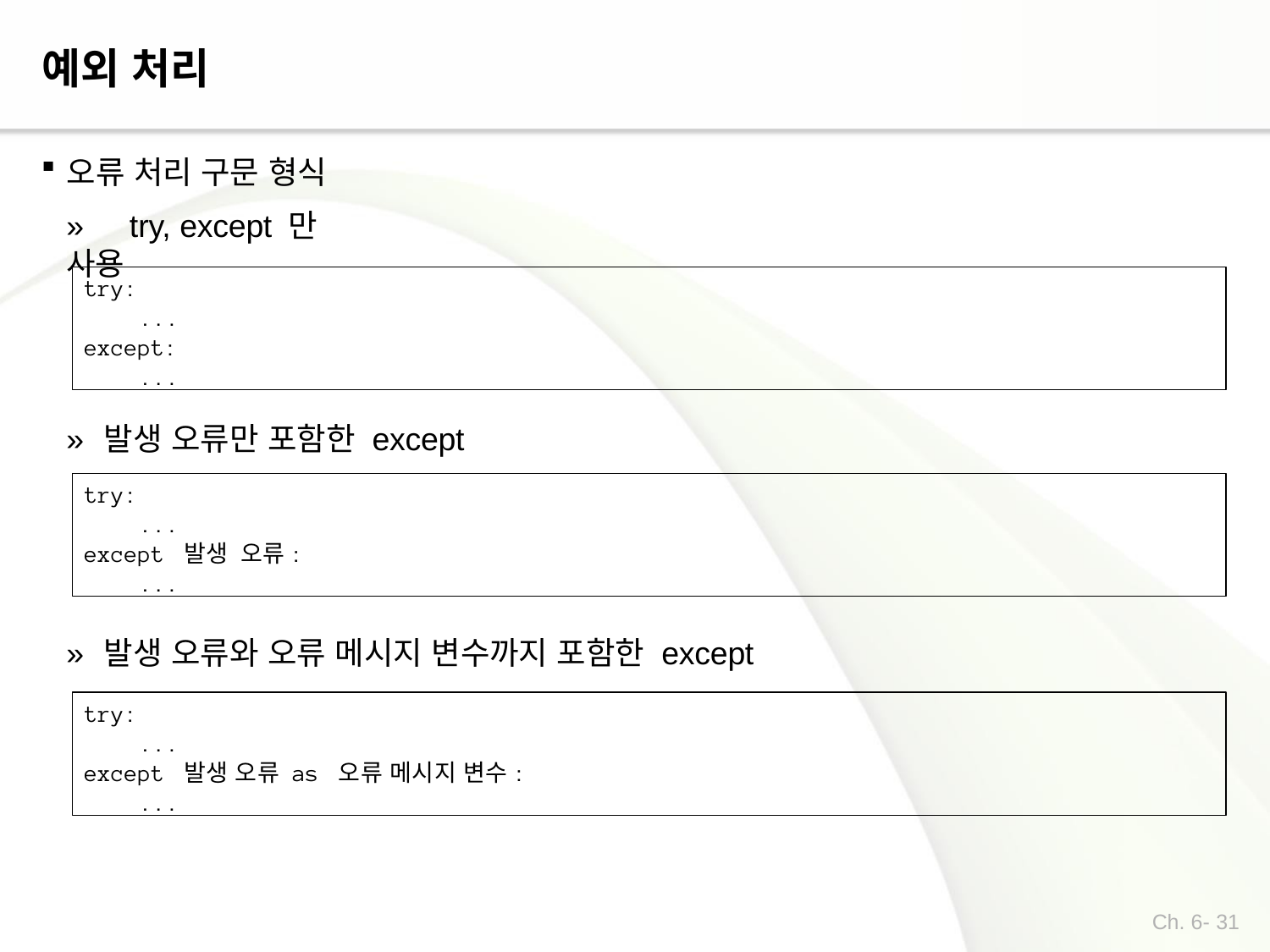

# 예외 처리
오류 처리 구문 형식
»	try, except 만 사용
try:
...
except:
...
»	발생 오류만 포함한 except
try:
...
except 발생 오류:
...
»	발생 오류와 오류 메시지 변수까지 포함한 except
try:
...
except 발생 오류 as 오류 메시지 변수:
...
Ch. 6- 31